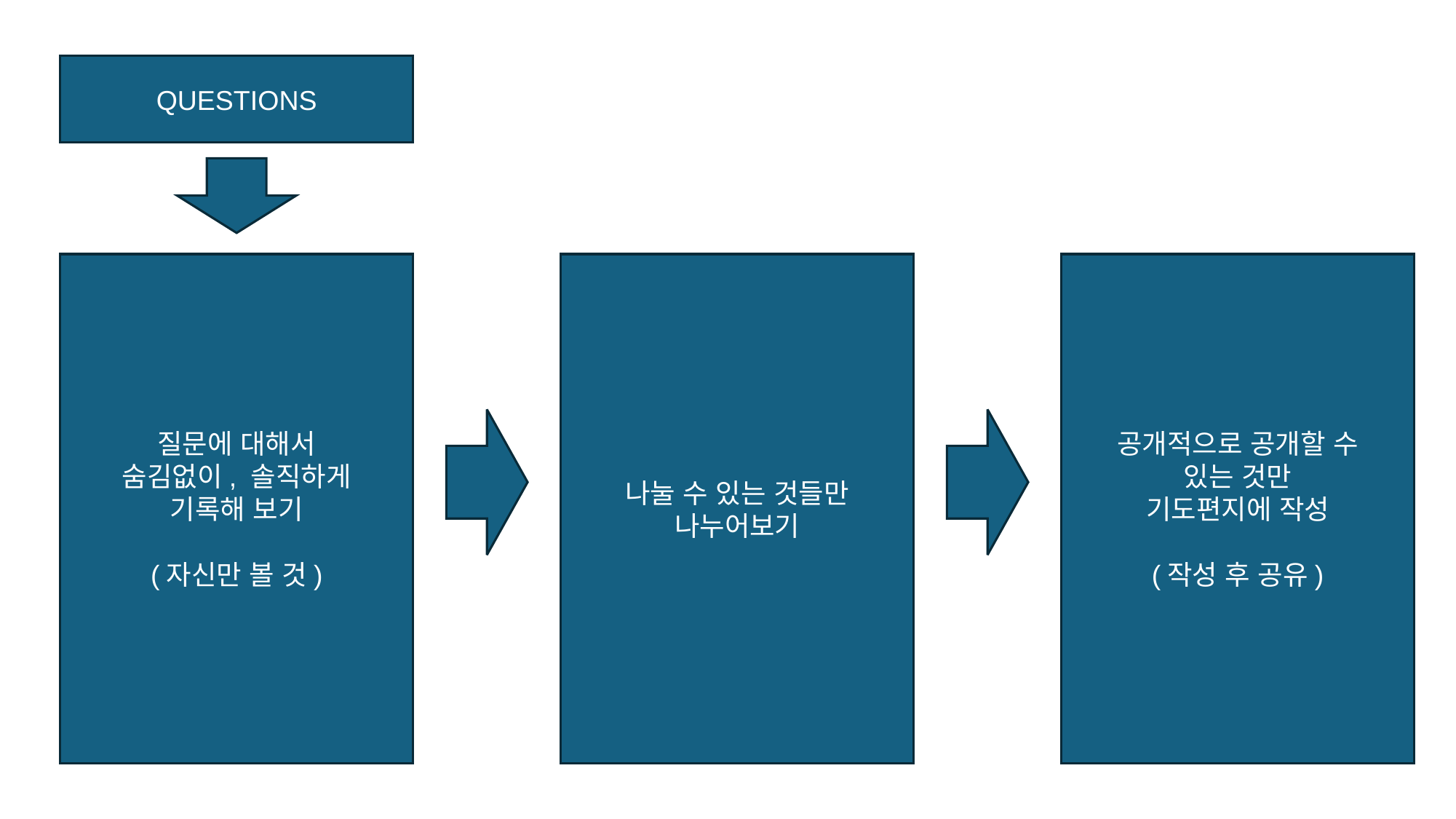

QUESTIONS

질문에 대해서
숨김없이, 솔직하게
기록해 보기

(자신만 볼 것)
나눌 수 있는 것들만
나누어보기
공개적으로 공개할 수
있는 것만
기도편지에 작성

(작성 후 공유)